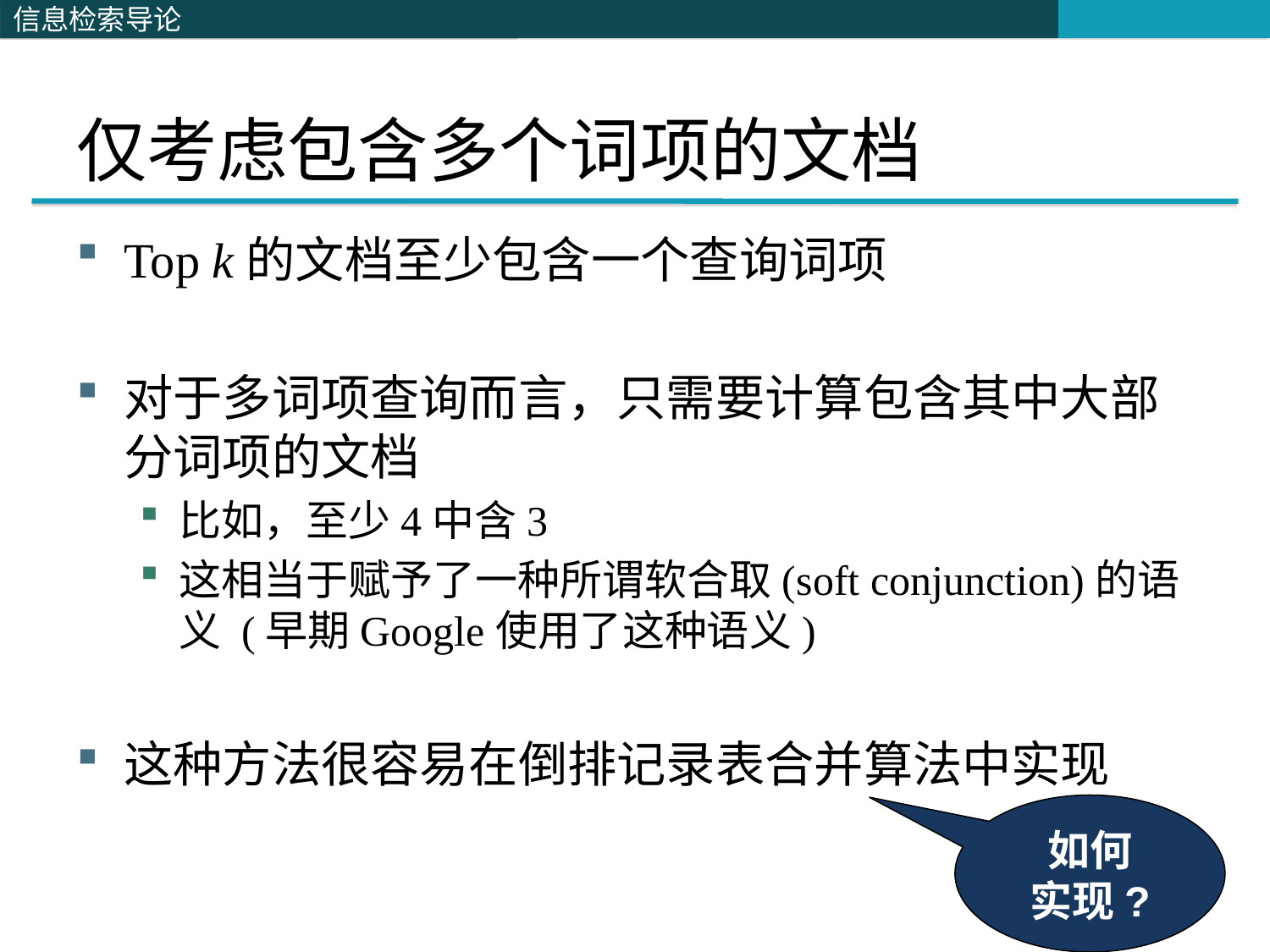

# 仅考虑包含多个词项的文档
Top k的文档至少包含一个查询词项

对于多词项查询而言，只需要计算包含其中大部分词项的文档
比如，至少4中含3
这相当于赋予了一种所谓软合取(soft conjunction)的语义 (早期Google使用了这种语义)

这种方法很容易在倒排记录表合并算法中实现
如何
实现?